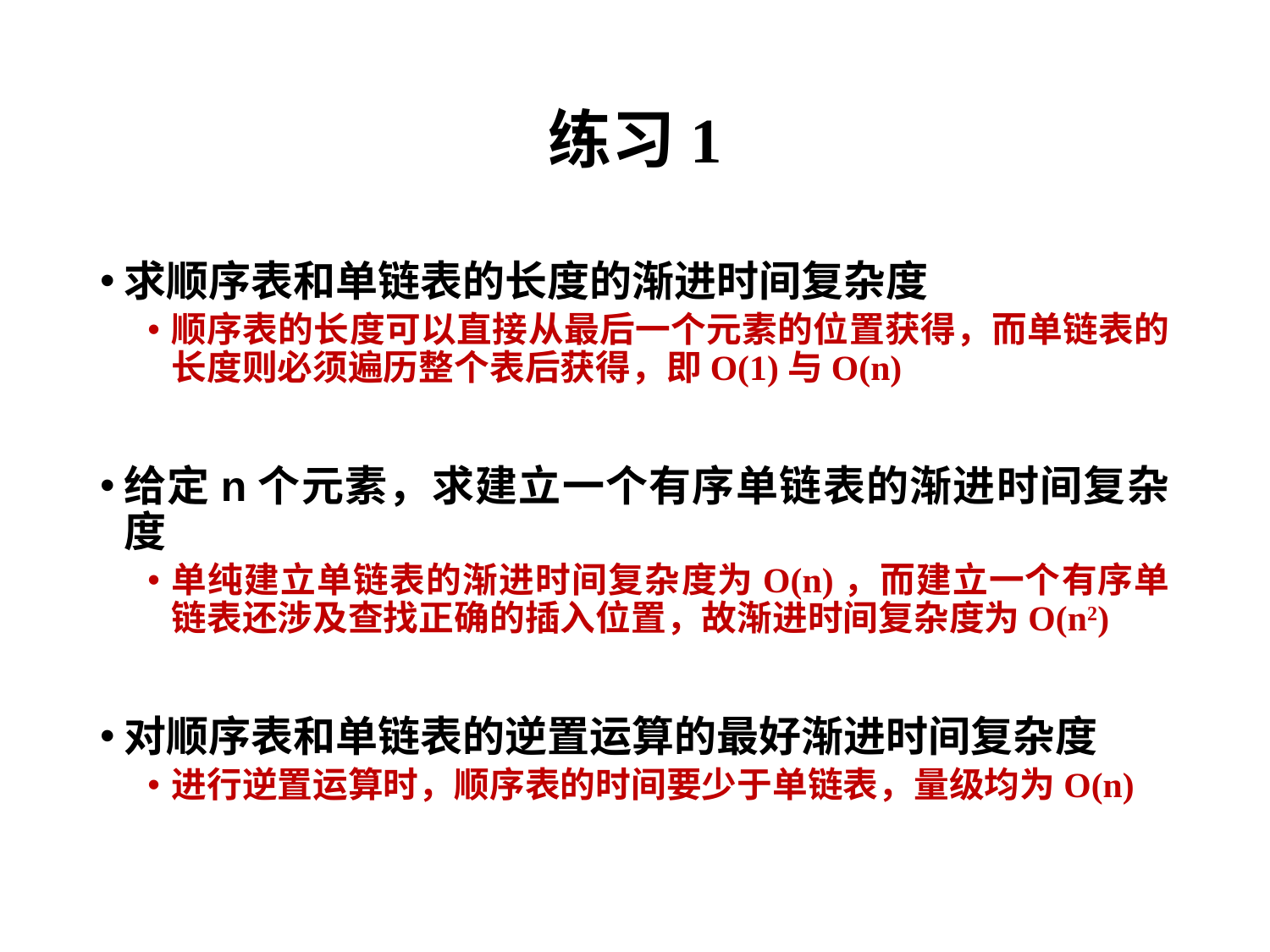

# 练习1
求顺序表和单链表的长度的渐进时间复杂度
顺序表的长度可以直接从最后一个元素的位置获得，而单链表的长度则必须遍历整个表后获得，即O(1)与O(n)

给定n个元素，求建立一个有序单链表的渐进时间复杂度
单纯建立单链表的渐进时间复杂度为O(n)，而建立一个有序单链表还涉及查找正确的插入位置，故渐进时间复杂度为O(n2)

对顺序表和单链表的逆置运算的最好渐进时间复杂度
进行逆置运算时，顺序表的时间要少于单链表，量级均为O(n)